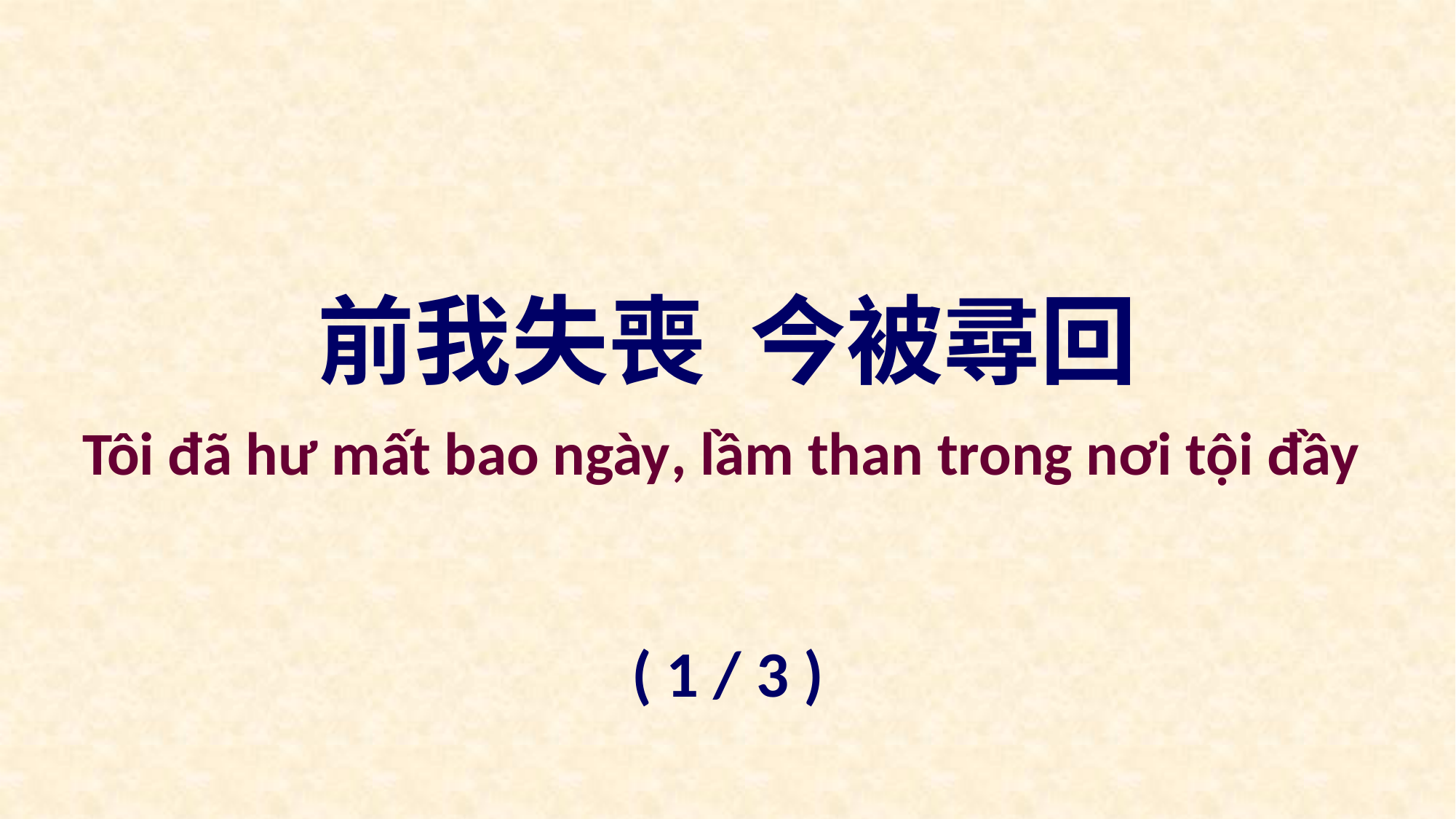

前我失喪  今被尋回
Tôi đã hư mất bao ngày, lầm than trong nơi tội đầy
( 1 / 3 )